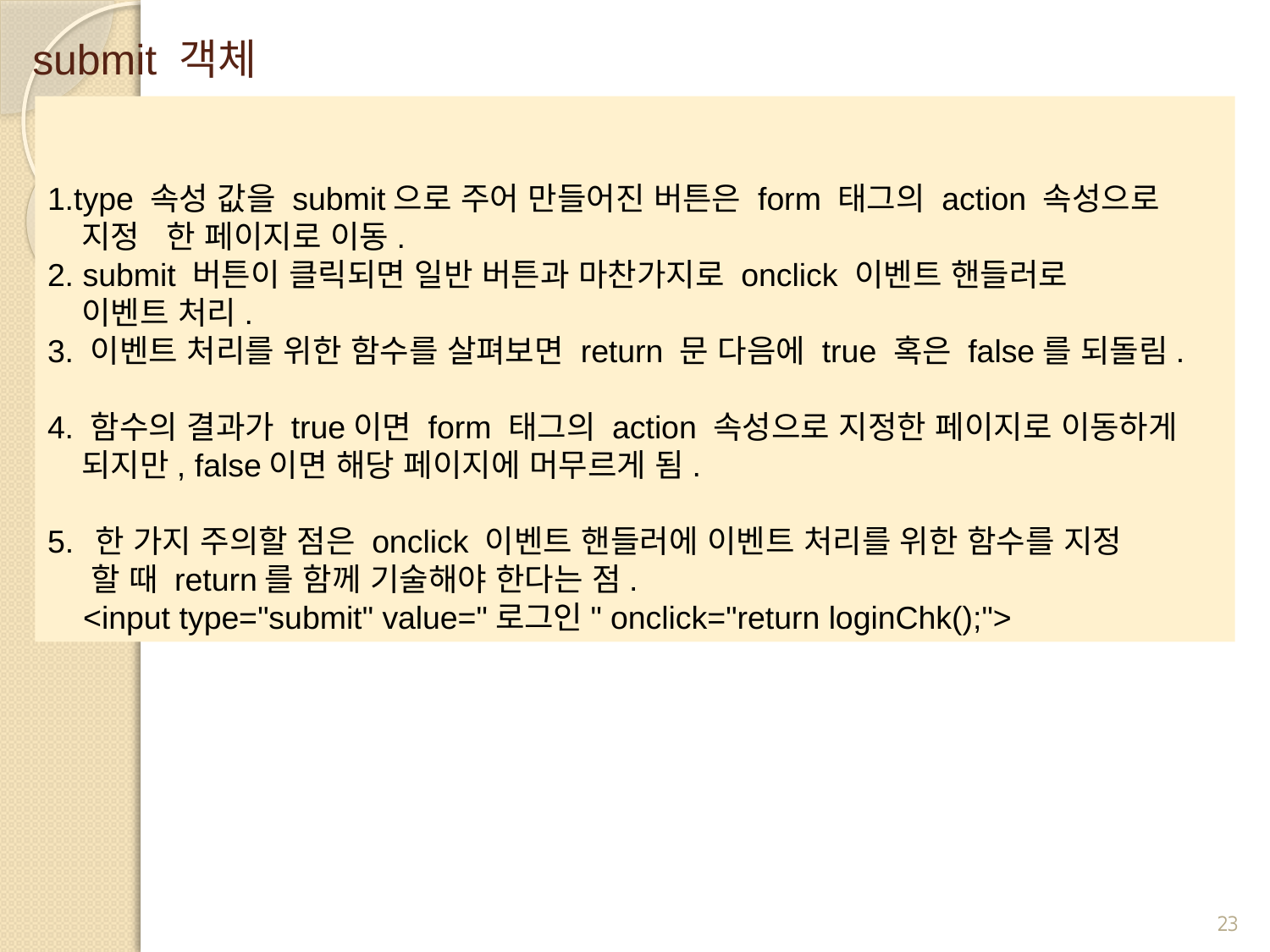

# submit 객체

1.type 속성 값을 submit으로 주어 만들어진 버튼은 form 태그의 action 속성으로
   지정   한 페이지로 이동.
2. submit 버튼이 클릭되면 일반 버튼과 마찬가지로 onclick 이벤트 핸들러로
   이벤트 처리.
3. 이벤트 처리를 위한 함수를 살펴보면 return 문 다음에 true 혹은 false를 되돌림.

4. 함수의 결과가 true이면 form 태그의 action 속성으로 지정한 페이지로 이동하게
   되지만, false이면 해당 페이지에 머무르게 됨.

한 가지 주의할 점은 onclick 이벤트 핸들러에 이벤트 처리를 위한 함수를 지정
    할 때 return를 함께 기술해야 한다는 점.
    <input type="submit" value="로그인" onclick="return loginChk();">
23